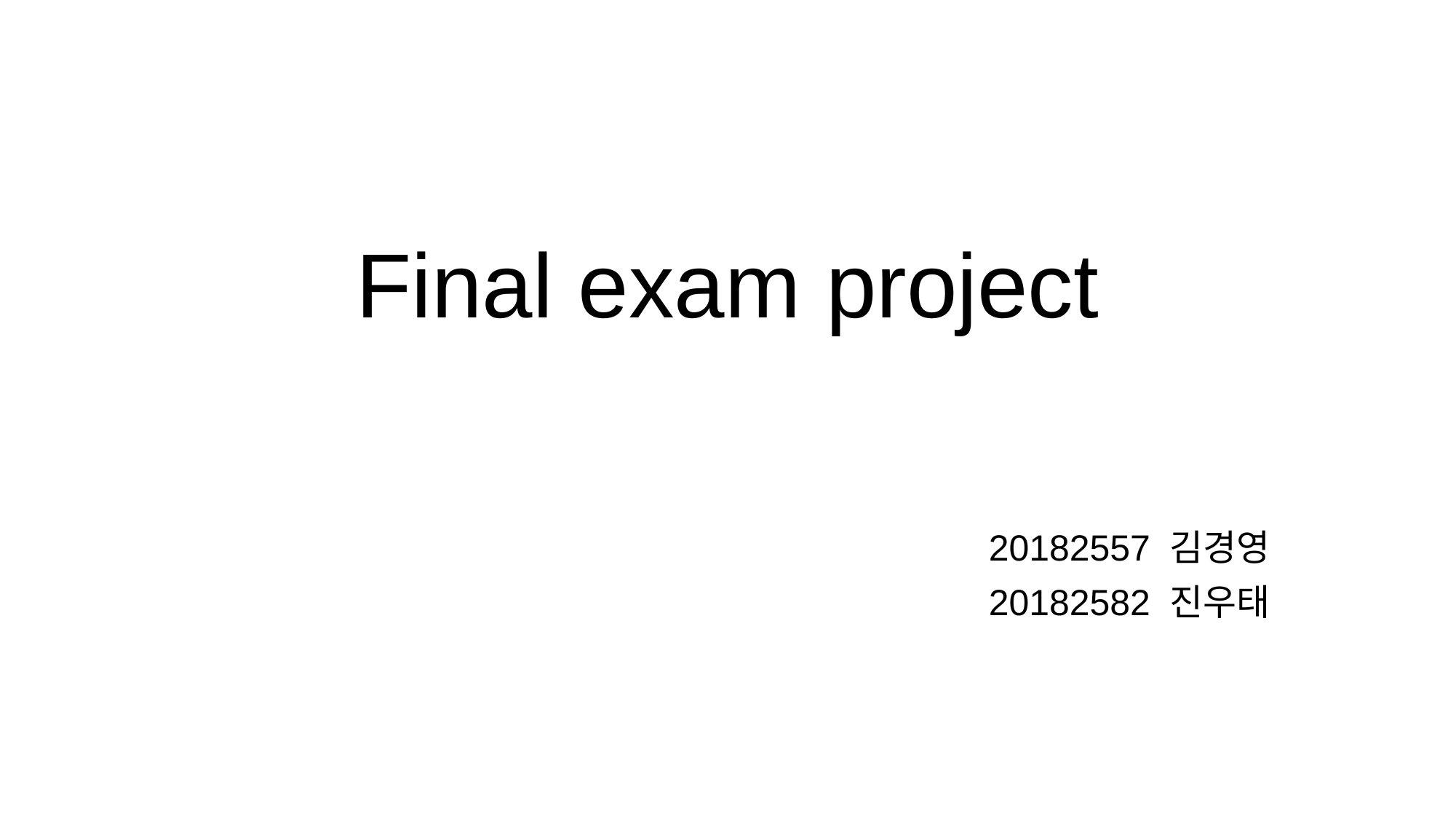

# Final exam project
20182557 김경영
20182582 진우태